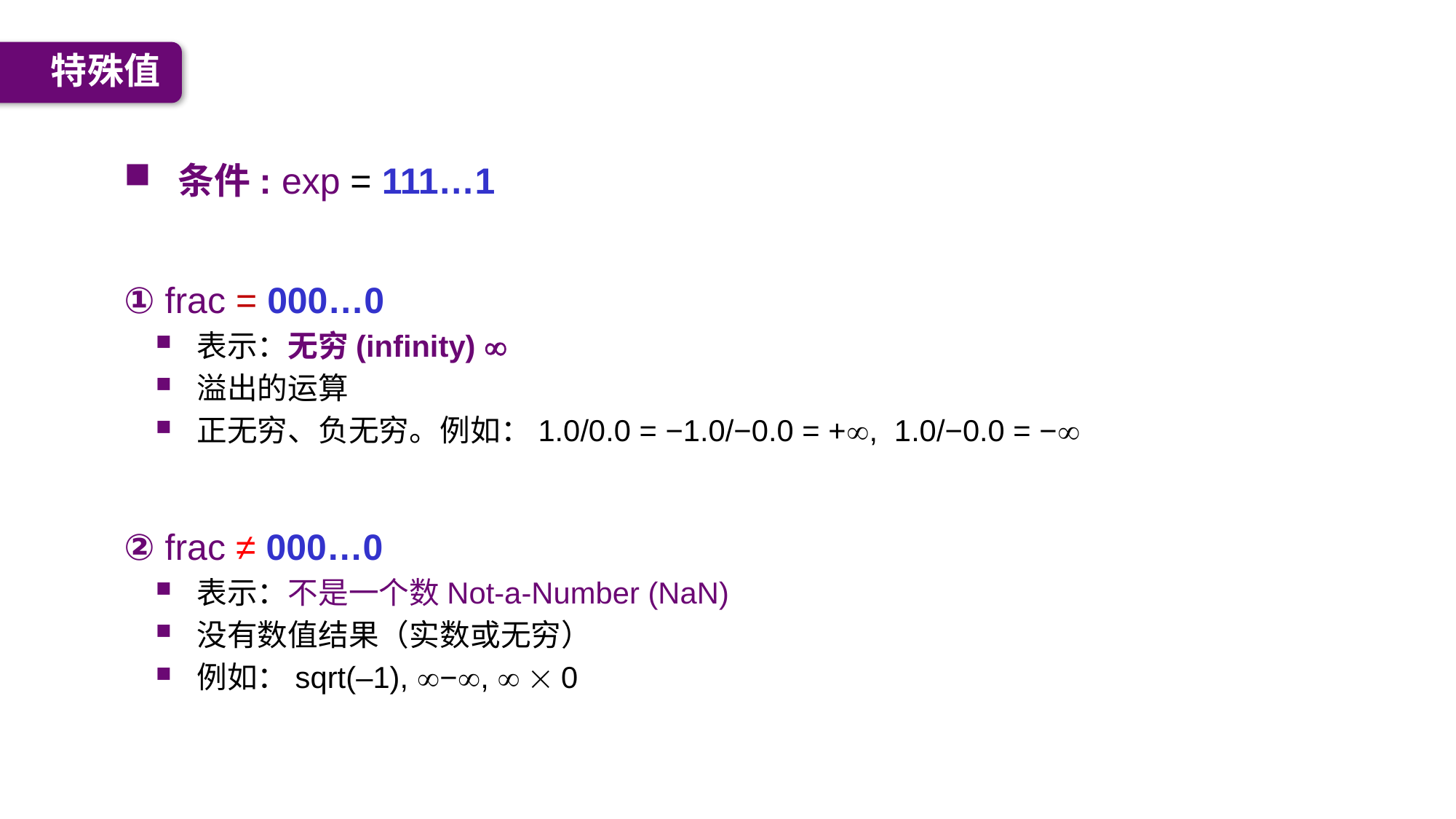

特殊值

条件: exp = 111…1

① frac = 000…0
表示：无穷(infinity) ∞
溢出的运算
正无穷、负无穷。例如：1.0/0.0 = −1.0/−0.0 = +∞,  1.0/−0.0 = −∞

② frac ≠ 000…0
表示：不是一个数Not-a-Number (NaN)
没有数值结果（实数或无穷）
例如：sqrt(–1), ∞−∞, ∞ × 0